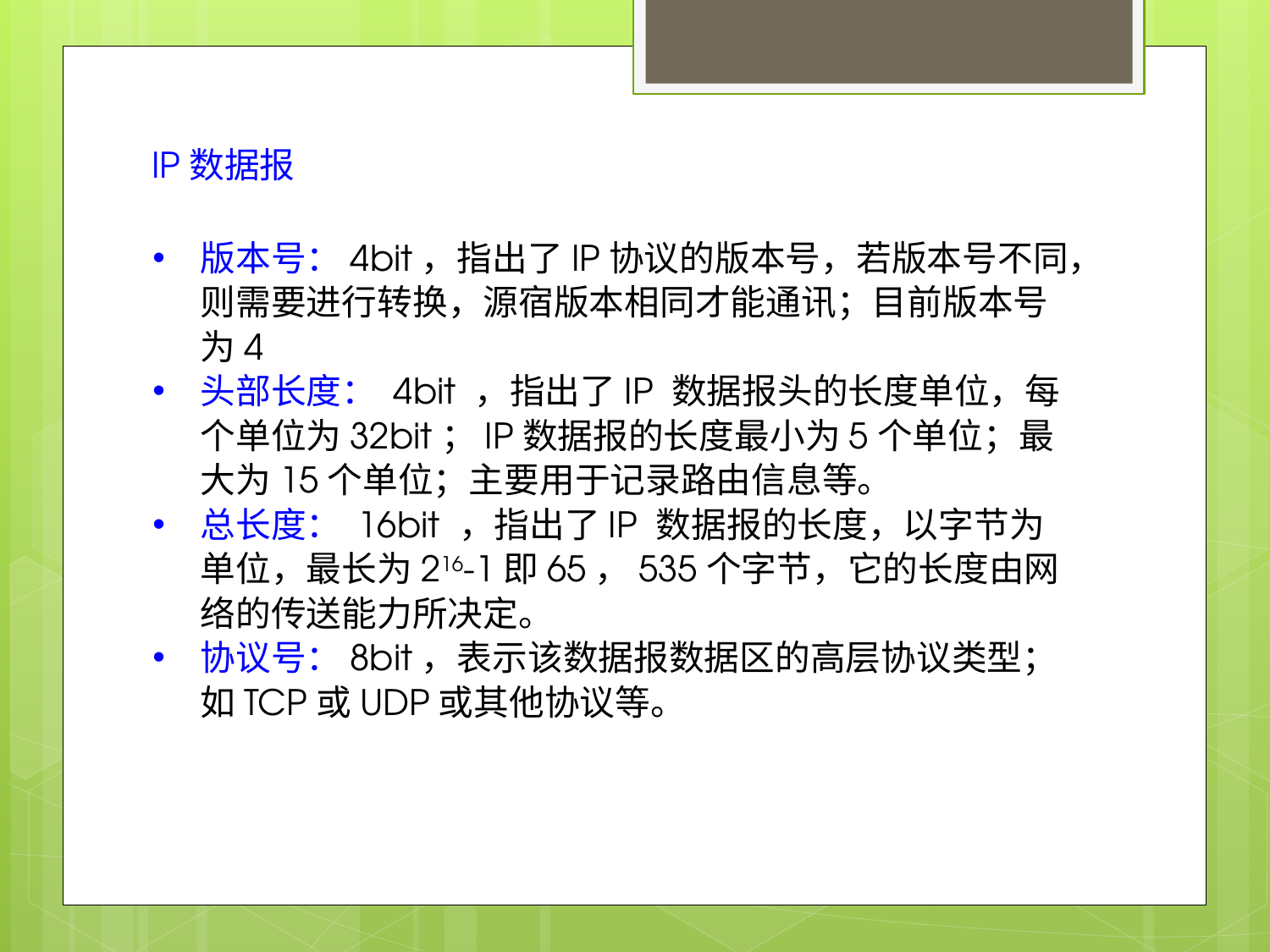

# IP数据报
版本号：4bit，指出了IP协议的版本号，若版本号不同，则需要进行转换，源宿版本相同才能通讯；目前版本号为4
头部长度： 4bit ，指出了IP 数据报头的长度单位，每个单位为32bit；IP数据报的长度最小为5个单位；最大为15个单位；主要用于记录路由信息等。
总长度： 16bit ，指出了IP 数据报的长度，以字节为单位，最长为216-1即65，535个字节，它的长度由网络的传送能力所决定。
协议号：8bit，表示该数据报数据区的高层协议类型；如TCP或UDP或其他协议等。